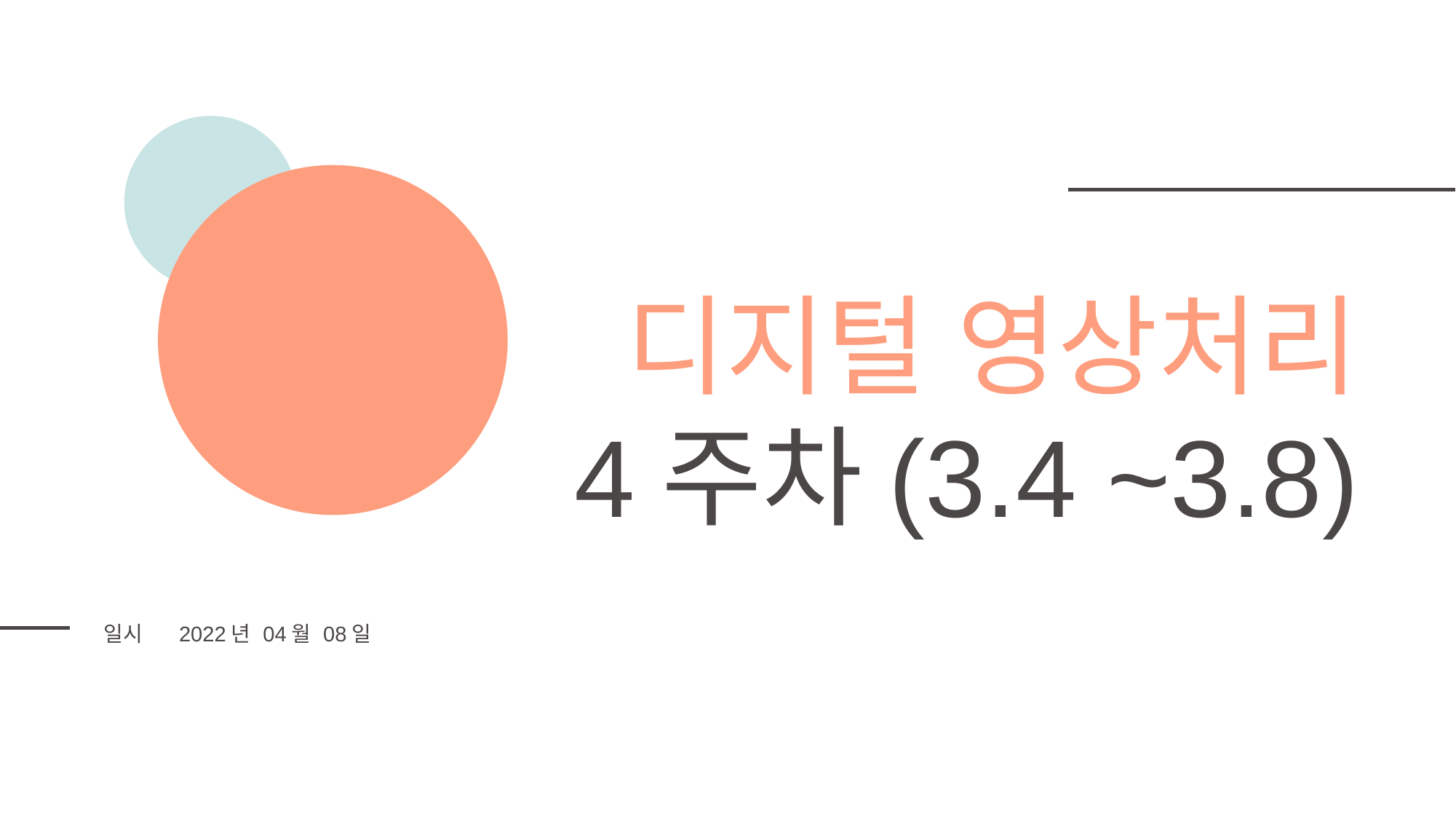

디지털 영상처리
4주차(3.4 ~3.8)
| 일시 | 2022년 04월 08일 |
| --- | --- |